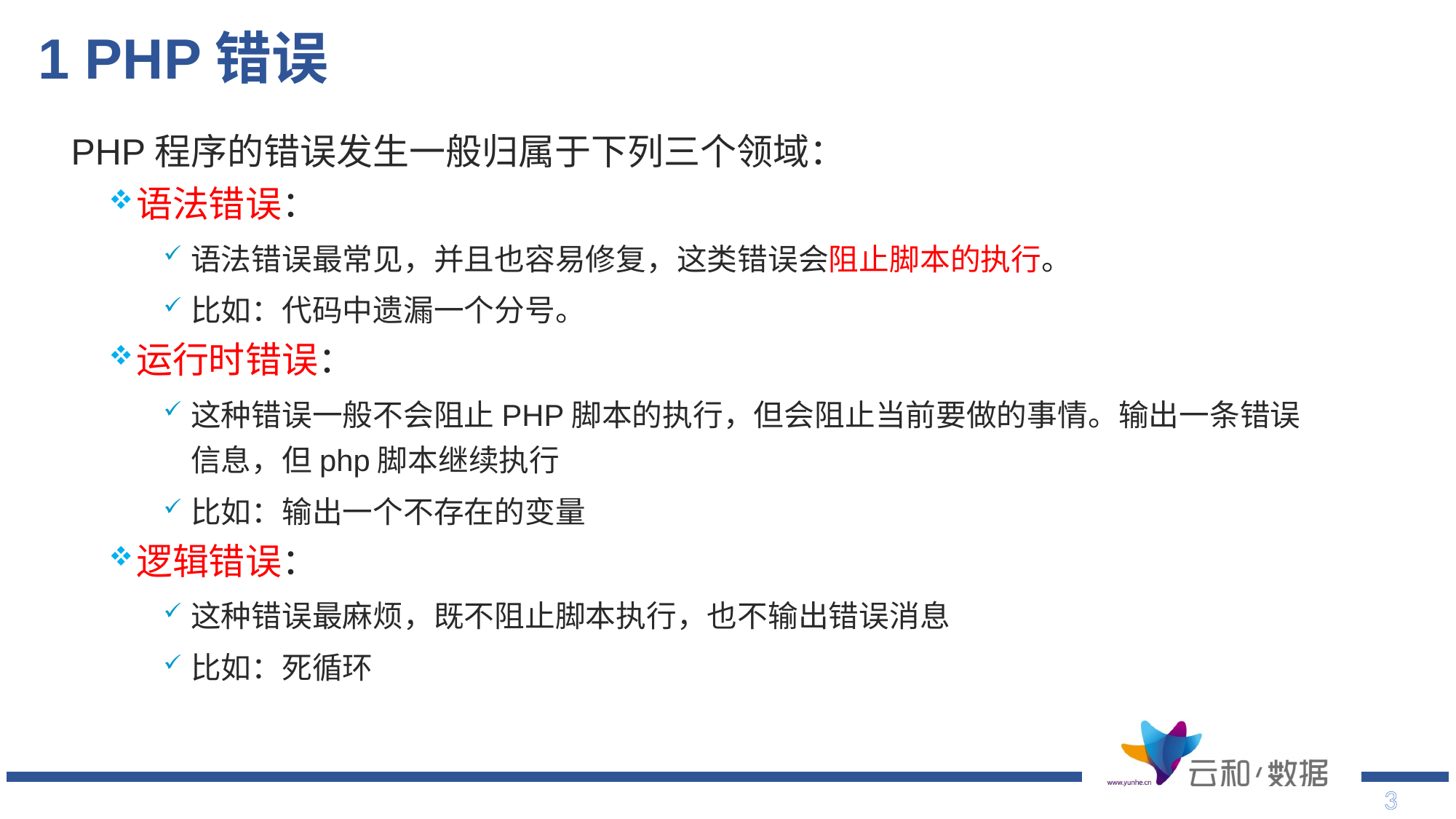

1 PHP错误
# PHP程序的错误发生一般归属于下列三个领域：
语法错误：
语法错误最常见，并且也容易修复，这类错误会阻止脚本的执行。
比如：代码中遗漏一个分号。
运行时错误：
这种错误一般不会阻止PHP脚本的执行，但会阻止当前要做的事情。输出一条错误信息，但php脚本继续执行
比如：输出一个不存在的变量
逻辑错误：
这种错误最麻烦，既不阻止脚本执行，也不输出错误消息
比如：死循环